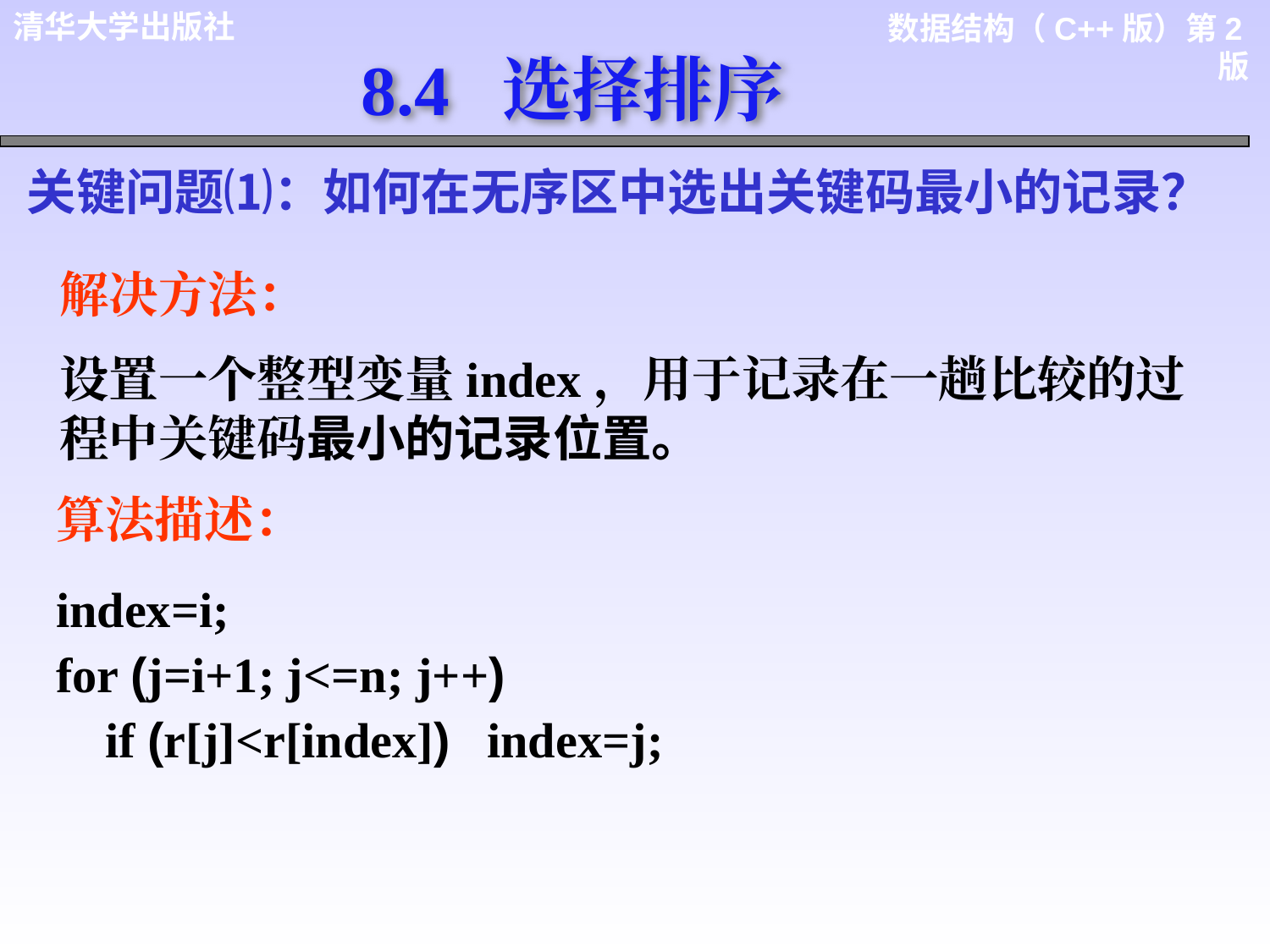

8.4  选择排序
关键问题⑴：如何在无序区中选出关键码最小的记录？
解决方法：
设置一个整型变量index，用于记录在一趟比较的过程中关键码最小的记录位置。
算法描述：
index=i;
for (j=i+1; j<=n; j++)
    if (r[j]<r[index])   index=j;